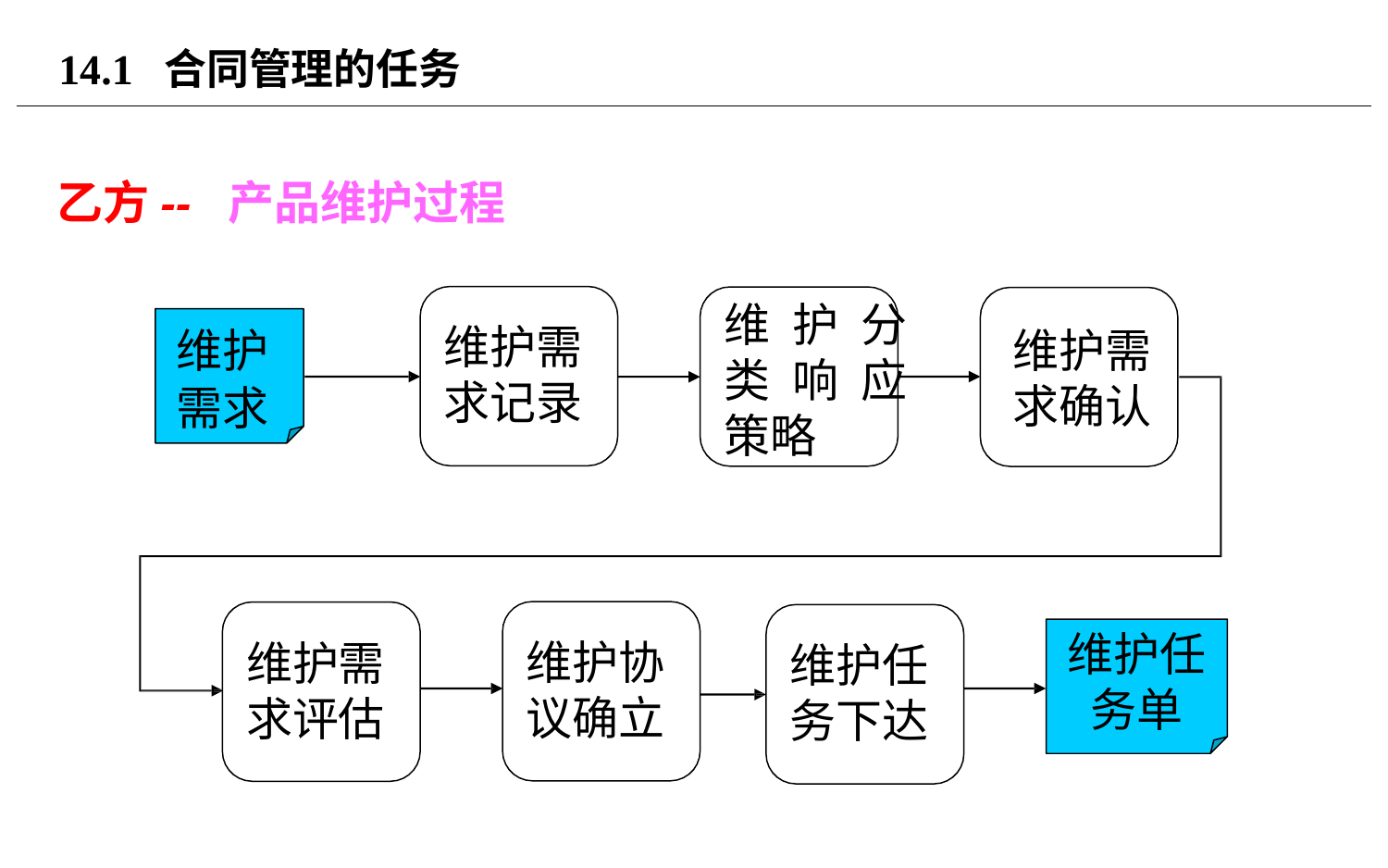

# 14.1  合同管理的任务
乙方--  产品维护过程

维护分类响应 策略

维护需 求记录
维护需 求确认
维护
需求

维护任
务单
维护协 议确立
维护需 求评估
维护任
务下达